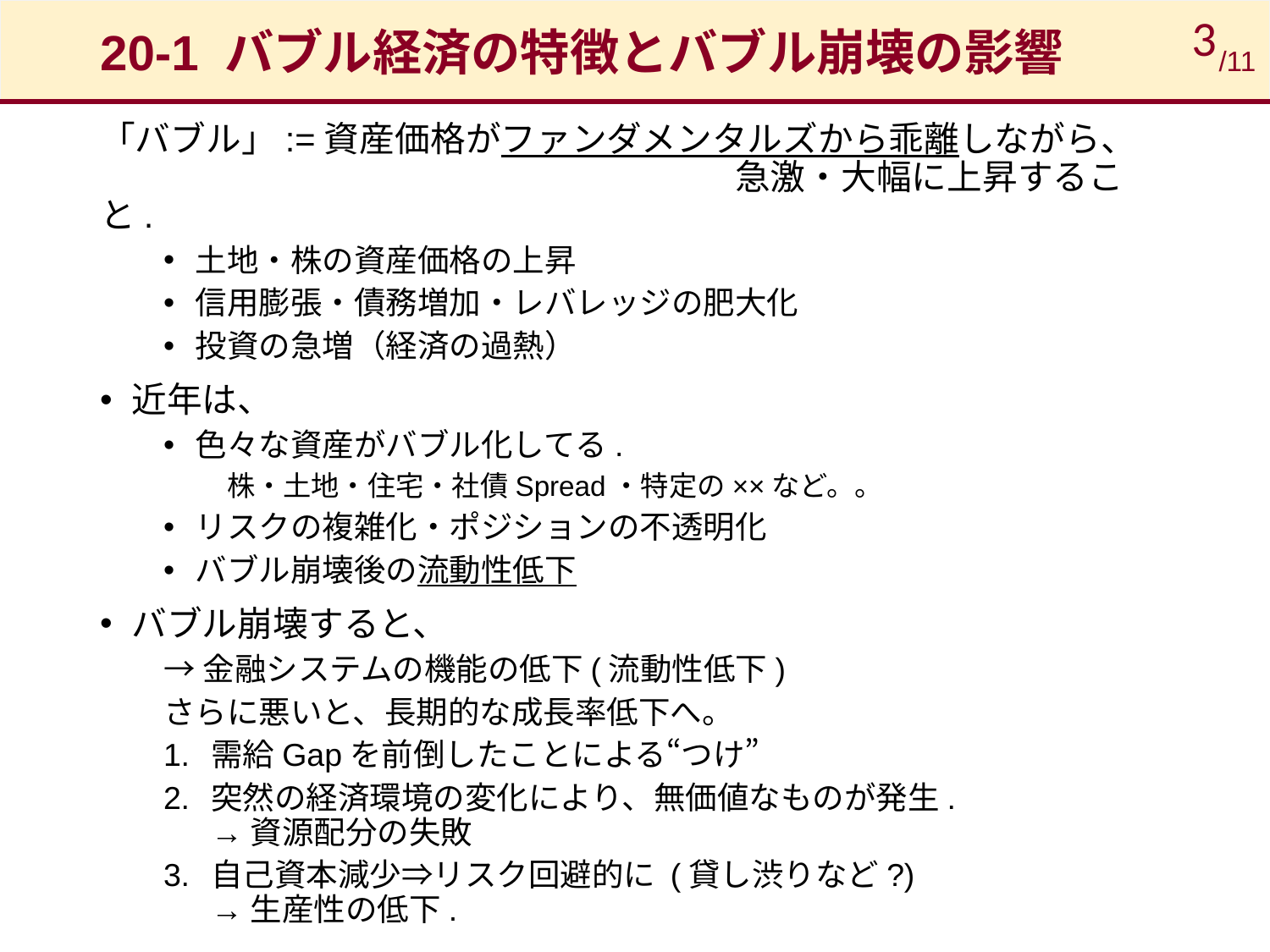

# 20-1 バブル経済の特徴とバブル崩壊の影響
3
/11
「バブル」:=資産価格がファンダメンタルズから乖離しながら、					急激・大幅に上昇すること.
土地・株の資産価格の上昇
信用膨張・債務増加・レバレッジの肥大化
投資の急増（経済の過熱）
近年は、
色々な資産がバブル化してる.
株・土地・住宅・社債Spread・特定の××など。。
リスクの複雑化・ポジションの不透明化
バブル崩壊後の流動性低下
バブル崩壊すると、
→金融システムの機能の低下(流動性低下)
さらに悪いと、長期的な成長率低下へ。
需給Gapを前倒したことによる“つけ”
突然の経済環境の変化により、無価値なものが発生.
→資源配分の失敗
自己資本減少⇒リスク回避的に (貸し渋りなど?)
→生産性の低下.